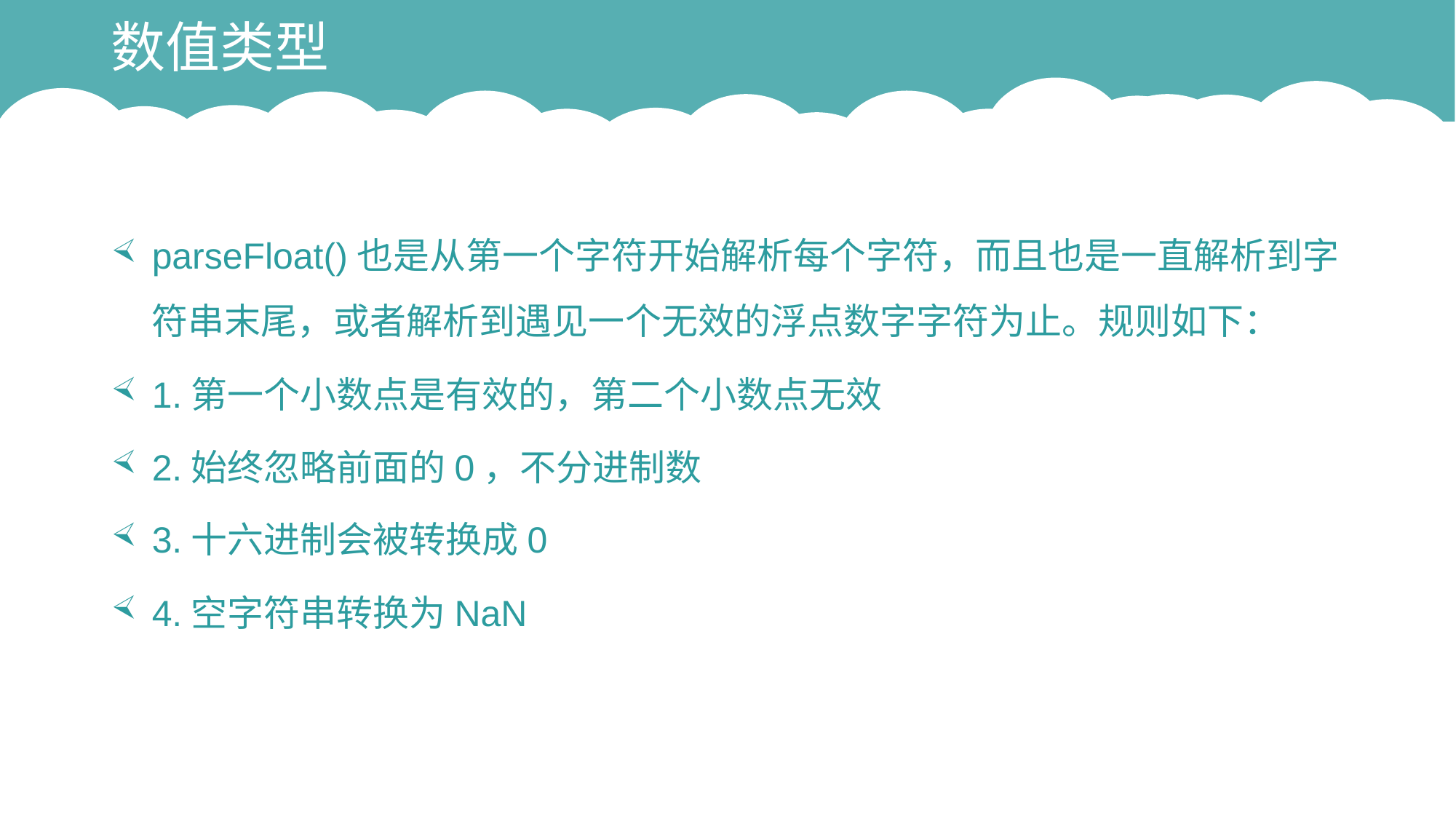

# 数值类型
parseFloat()也是从第一个字符开始解析每个字符，而且也是一直解析到字符串末尾，或者解析到遇见一个无效的浮点数字字符为止。规则如下：
1.第一个小数点是有效的，第二个小数点无效
2.始终忽略前面的0，不分进制数
3.十六进制会被转换成0
4.空字符串转换为NaN